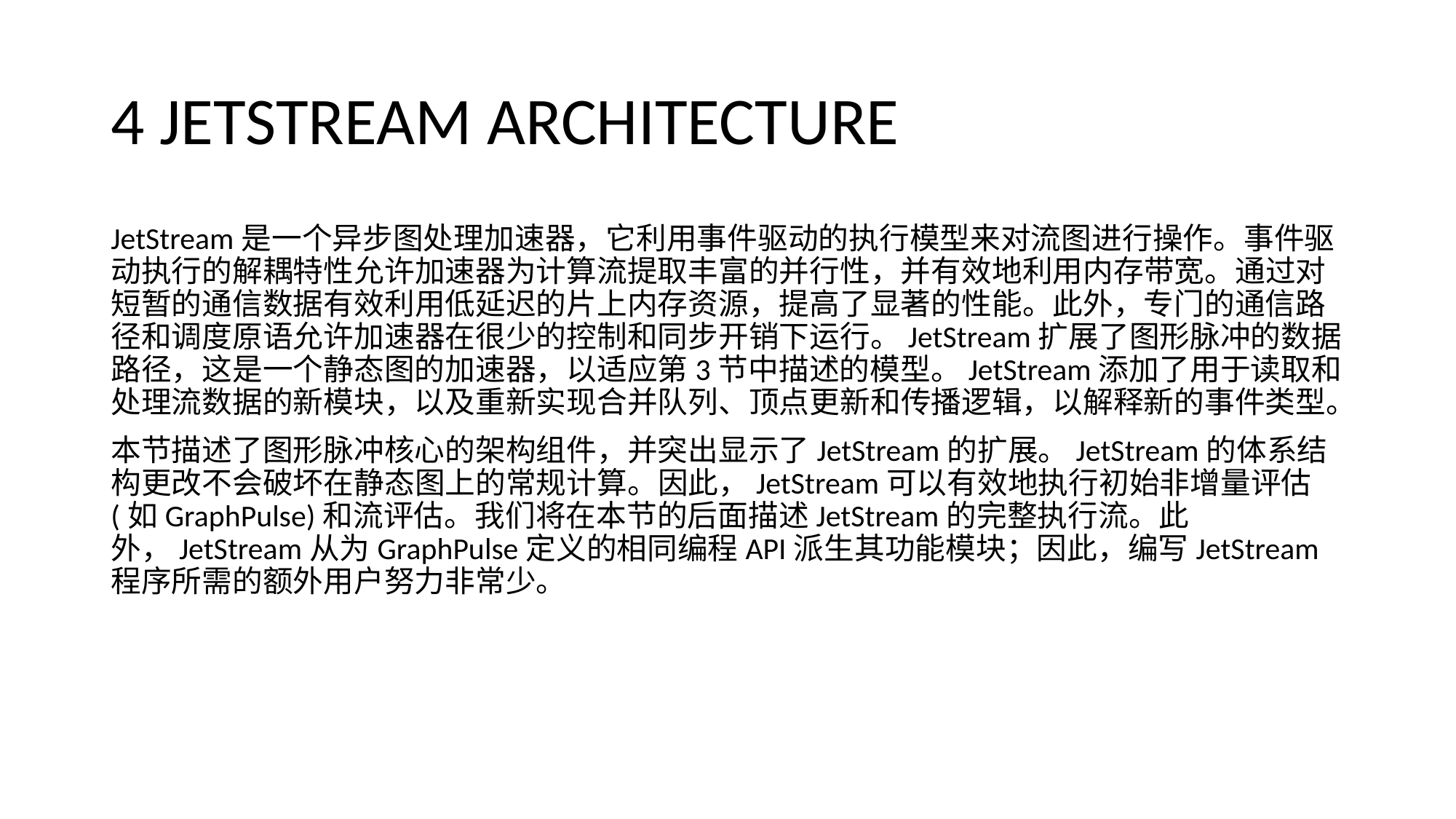

# 4 JETSTREAM ARCHITECTURE
JetStream是一个异步图处理加速器，它利用事件驱动的执行模型来对流图进行操作。事件驱动执行的解耦特性允许加速器为计算流提取丰富的并行性，并有效地利用内存带宽。通过对短暂的通信数据有效利用低延迟的片上内存资源，提高了显著的性能。此外，专门的通信路径和调度原语允许加速器在很少的控制和同步开销下运行。JetStream扩展了图形脉冲的数据路径，这是一个静态图的加速器，以适应第3节中描述的模型。JetStream添加了用于读取和处理流数据的新模块，以及重新实现合并队列、顶点更新和传播逻辑，以解释新的事件类型。
本节描述了图形脉冲核心的架构组件，并突出显示了JetStream的扩展。JetStream的体系结构更改不会破坏在静态图上的常规计算。因此，JetStream可以有效地执行初始非增量评估(如GraphPulse)和流评估。我们将在本节的后面描述JetStream的完整执行流。此外，JetStream从为GraphPulse定义的相同编程API派生其功能模块；因此，编写JetStream程序所需的额外用户努力非常少。